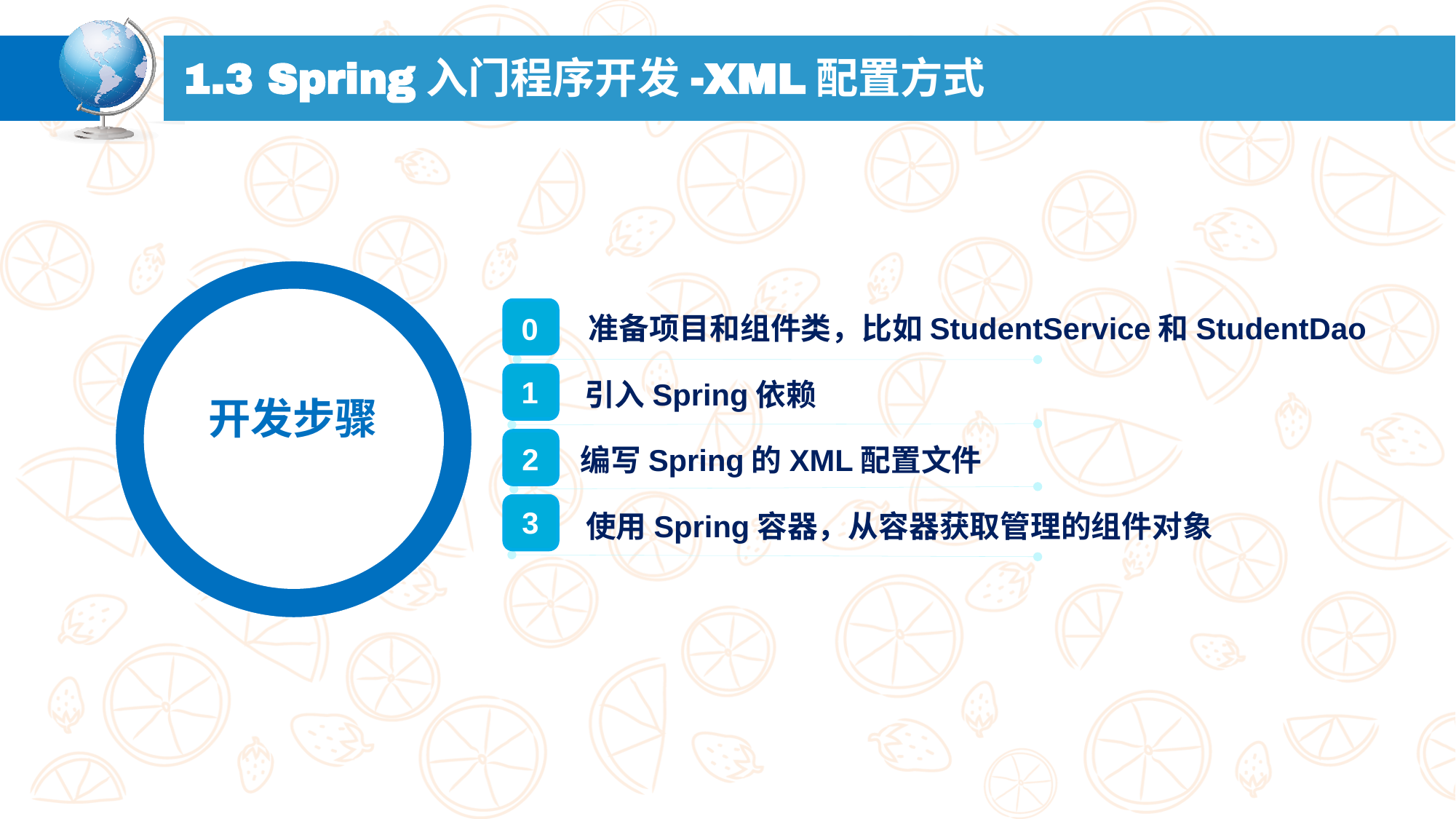

# 1.3 Spring入门程序开发-XML配置方式

开发步骤

准备项目和组件类，比如StudentService和StudentDao
0

1
引入Spring依赖

2
编写Spring的XML配置文件

3
使用Spring容器，从容器获取管理的组件对象